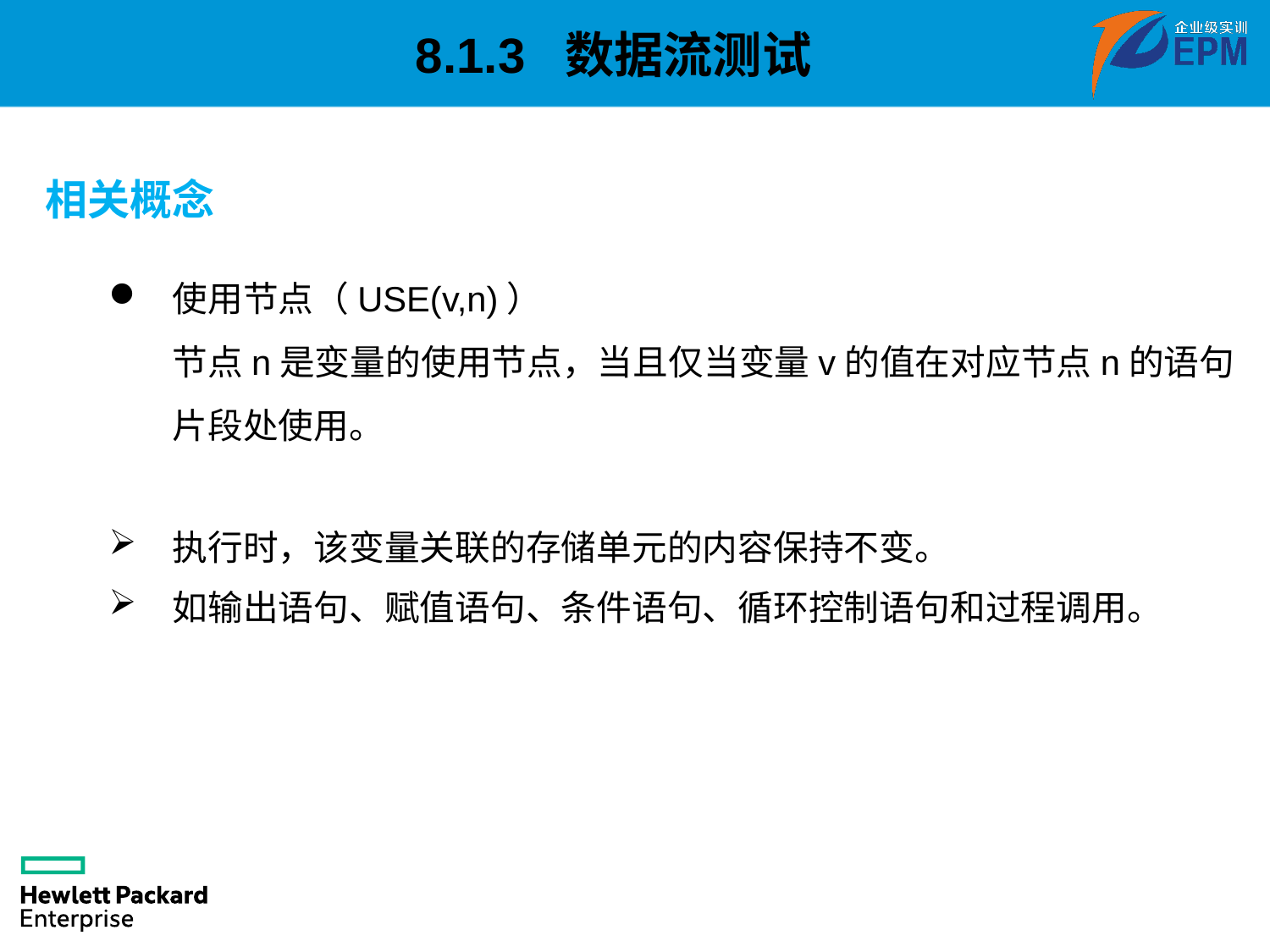

8.1.3  数据流测试
相关概念
使用节点（USE(v,n)）
节点n是变量的使用节点，当且仅当变量v的值在对应节点n的语句片段处使用。

执行时，该变量关联的存储单元的内容保持不变。
如输出语句、赋值语句、条件语句、循环控制语句和过程调用。